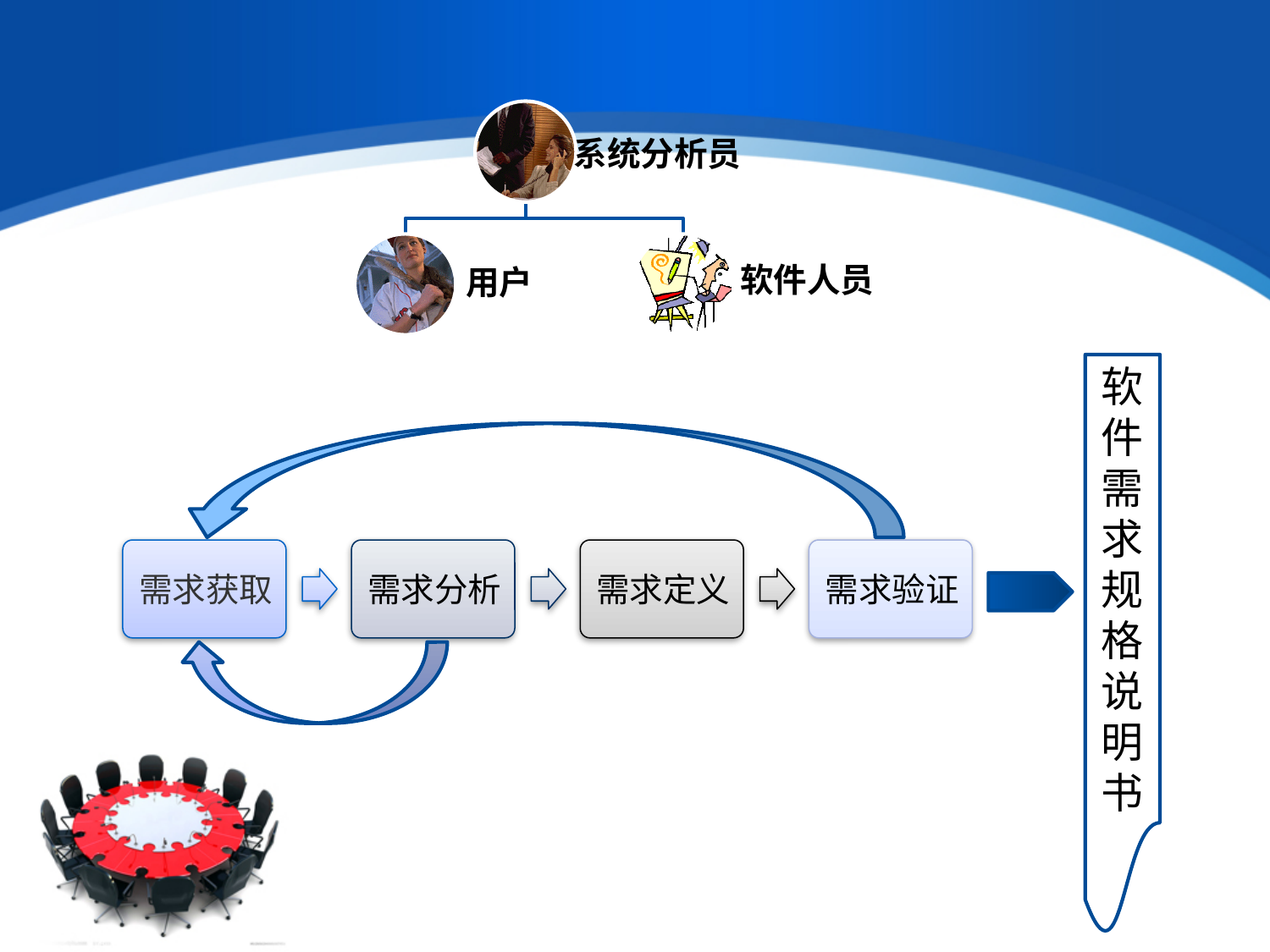

系统分析员
用户
软件人员
软件需求
规格说明书

需求获取

需求分析

需求定义

需求验证